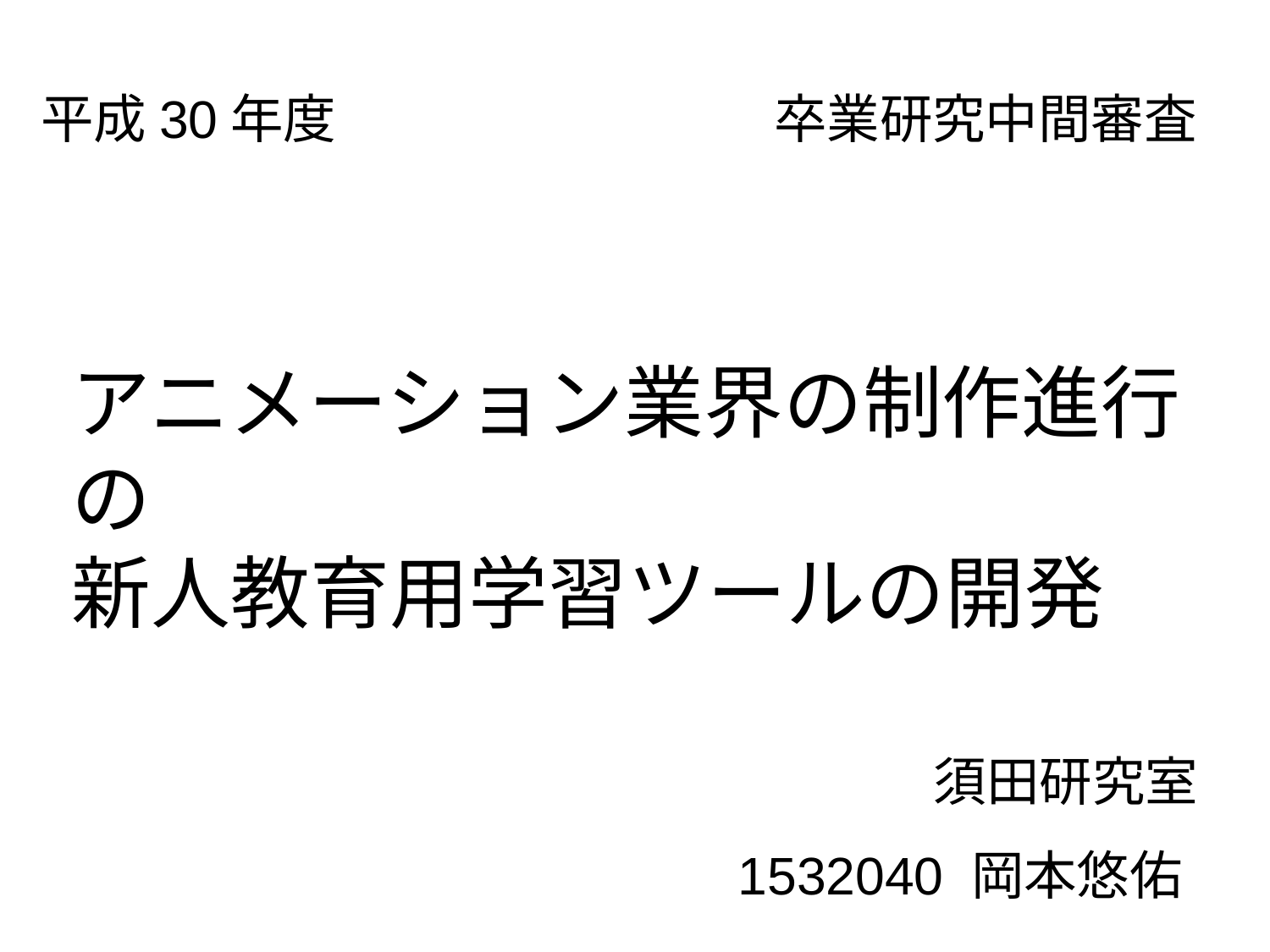

平成30年度
卒業研究中間審査
アニメーション業界の制作進行の
新人教育用学習ツールの開発
須田研究室
1532040 岡本悠佑